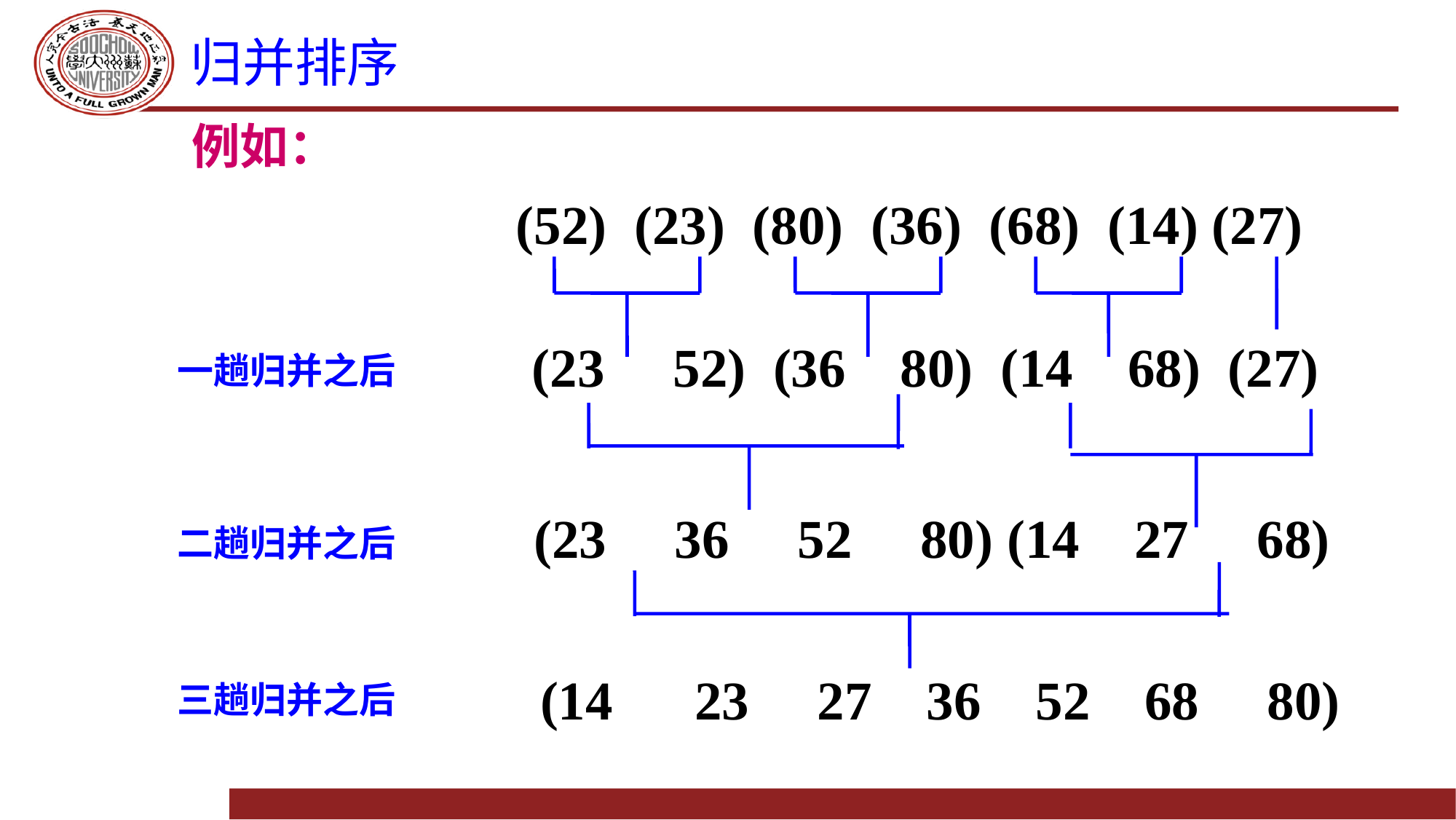

# 归并排序

例如：
(52)  (23)  (80)  (36)  (68)  (14) (27)

(23     52)  (36    80)  (14    68)  (27)
一趟归并之后

(23     36     52     80) (14    27     68)
二趟归并之后

(14      23     27    36    52    68     80)
三趟归并之后